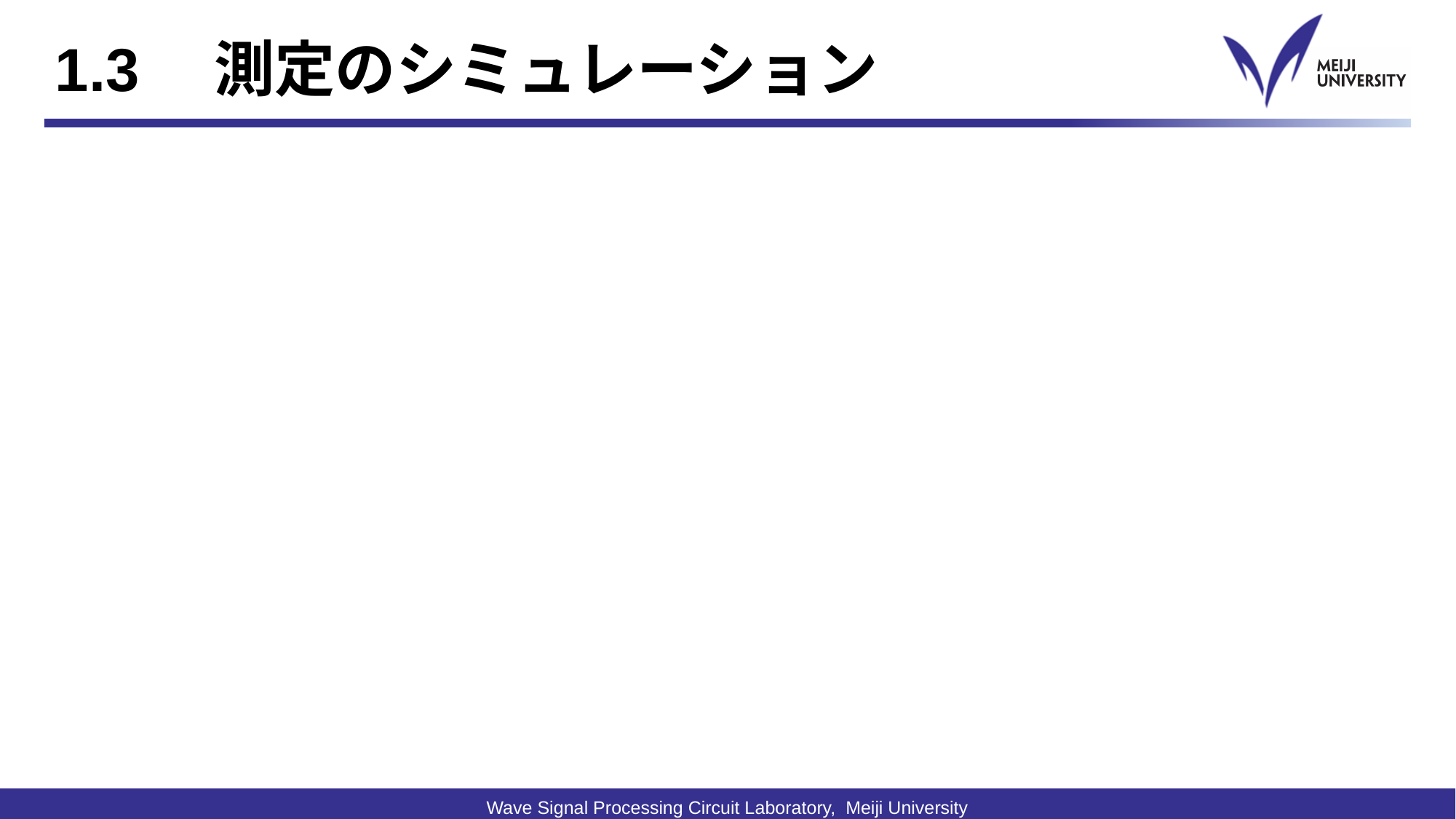

# 1.3　測定のシミュレーション
Wave Signal Processing Circuit Laboratory,  Meiji University